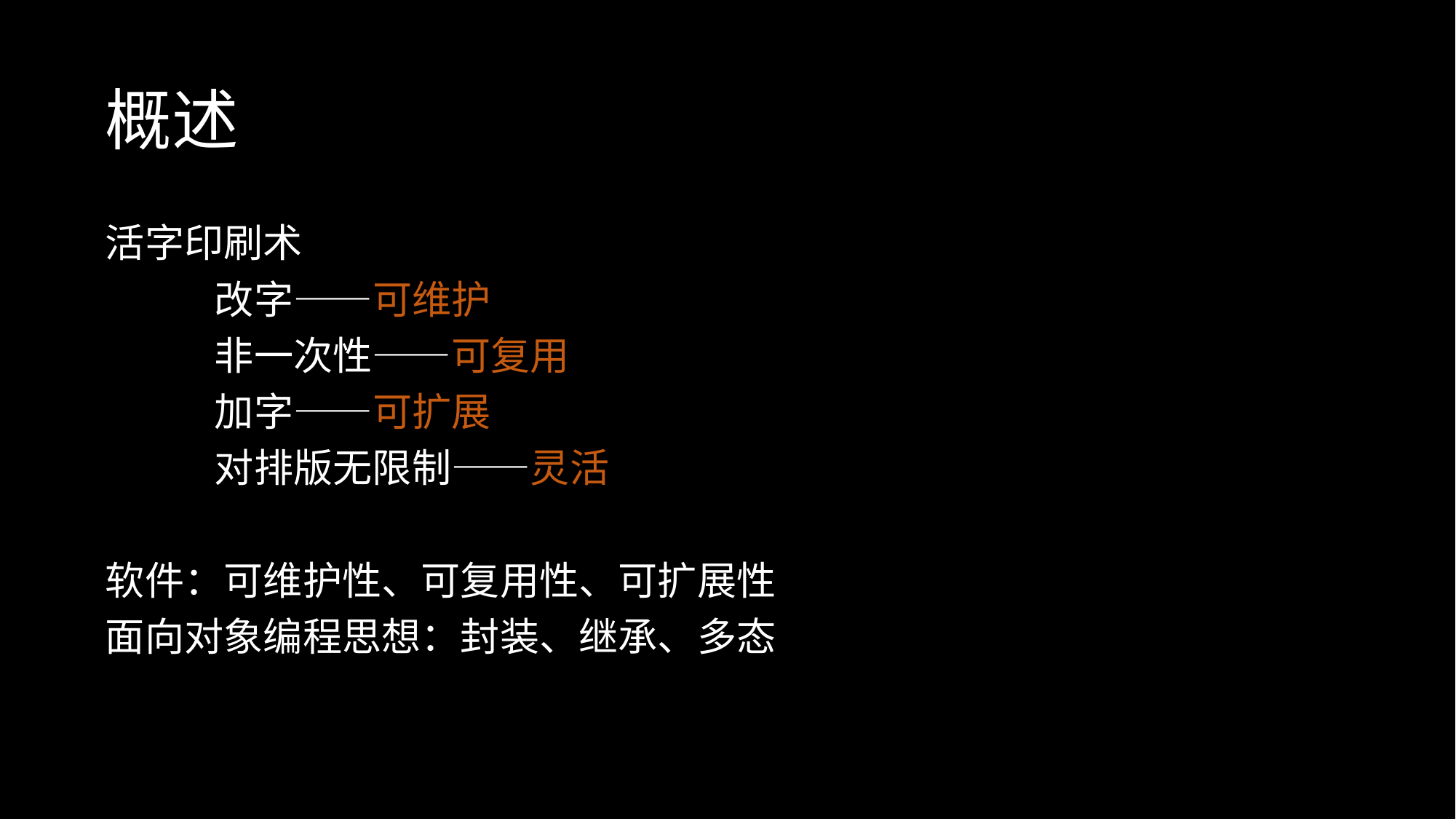

# 概述
活字印刷术
	改字——可维护
	非一次性——可复用
	加字——可扩展
	对排版无限制——灵活

软件：可维护性、可复用性、可扩展性
面向对象编程思想：封装、继承、多态